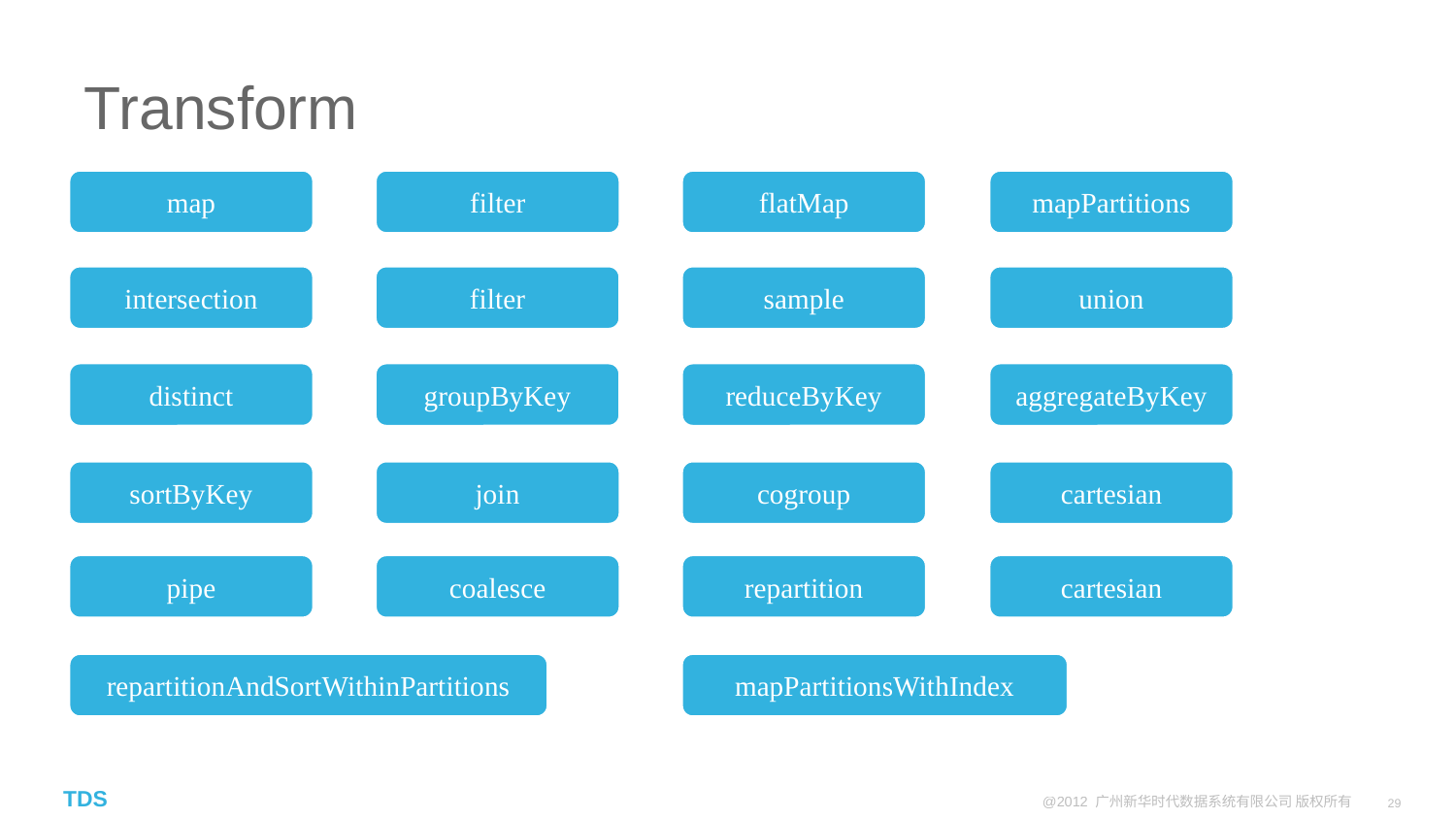

# Transform
当在程序中遇到一个action算子的时候，就会提交一个job，执行前面的一系列操作。
map
filter

flatMap
mapPartitions
intersection
filter
sample
union
distinct
groupByKey
reduceByKey
aggregateByKey
sortByKey
join
cogroup
cartesian
pipe
coalesce
repartition
cartesian
repartitionAndSortWithinPartitions
mapPartitionsWithIndex